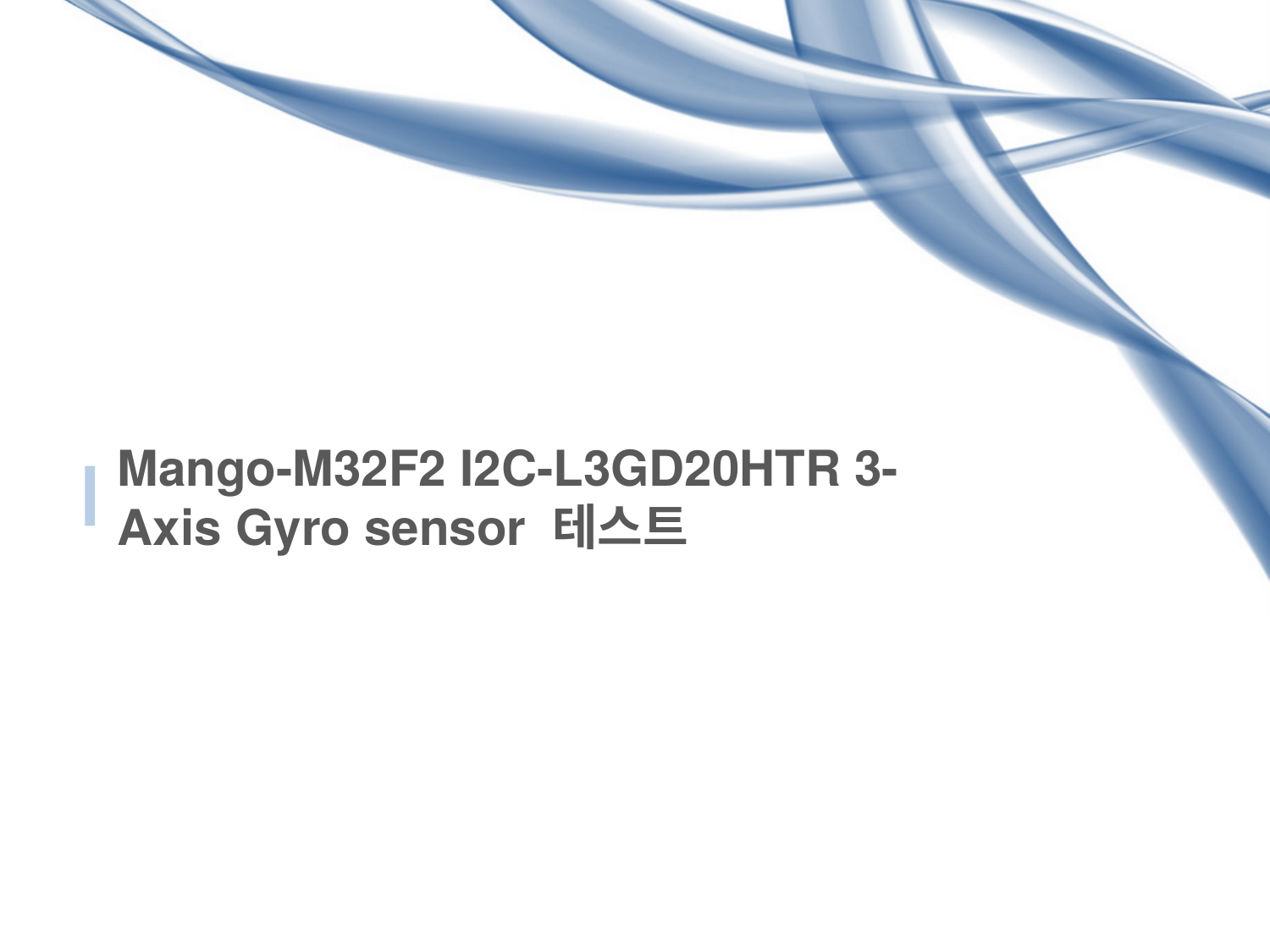

# Mango-M32F2 I2C-L3GD20HTR 3-Axis Gyro sensor 테스트